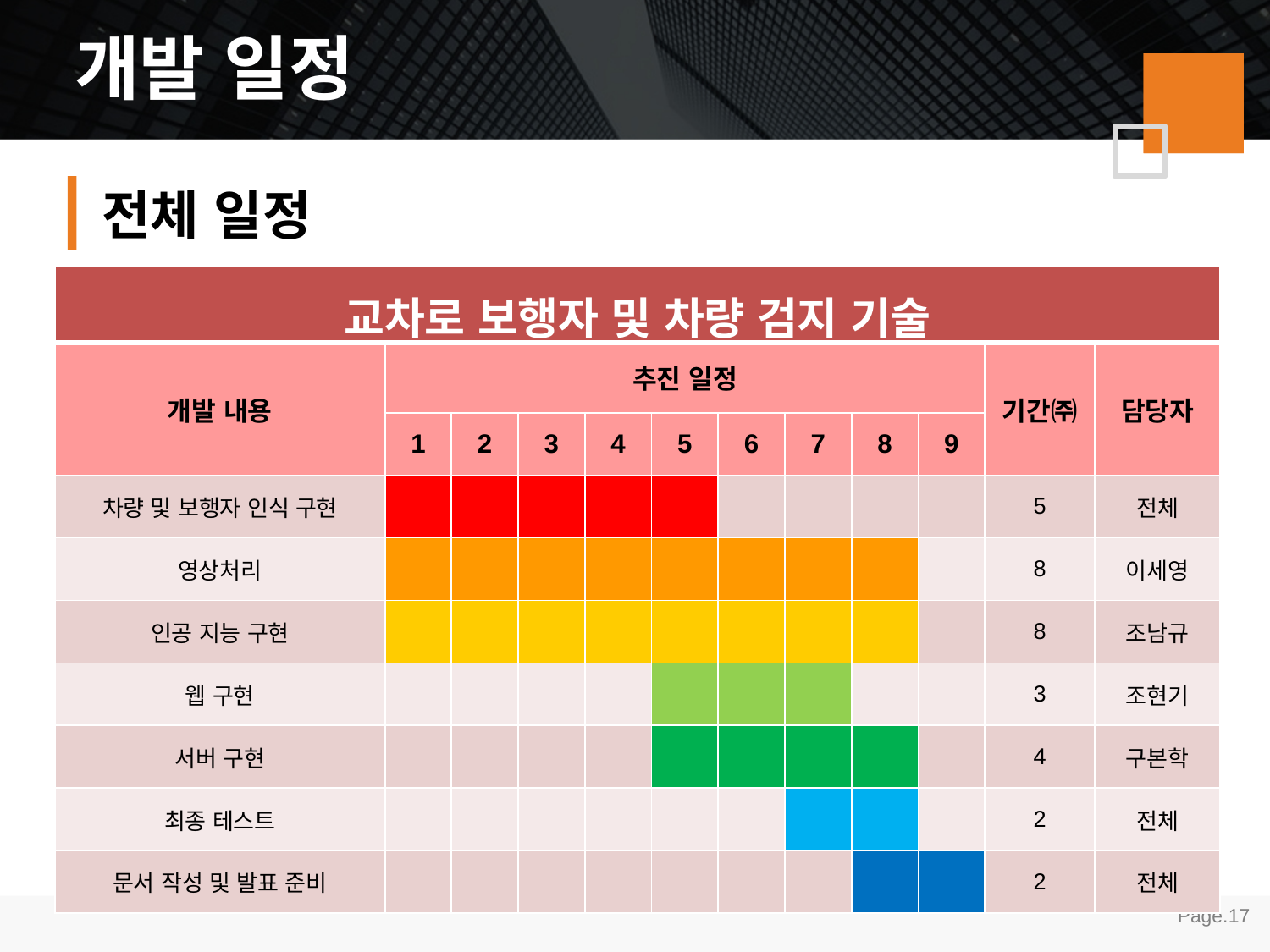

개발 일정
전체 일정

| 교차로 보행자 및 차량 검지 기술 |  |  |  |  |  |  |  |  |  |  |  |
| --- | --- | --- | --- | --- | --- | --- | --- | --- | --- | --- | --- |
| 개발 내용 | 추진 일정 |  |  |  |  |  |  |  |  | 기간㈜ | 담당자 |
|  | 1 | 2 | 3 | 4 | 5 | 6 | 7 | 8 | 9 |  |  |
| 차량 및 보행자 인식 구현 |  |  |  |  |  |  |  |  |  | 5 | 전체 |
| 영상처리 |  |  |  |  |  |  |  |  |  | 8 | 이세영 |
| 인공 지능 구현 |  |  |  |  |  |  |  |  |  | 8 | 조남규 |
| 웹 구현 |  |  |  |  |  |  |  |  |  | 3 | 조현기 |
| 서버 구현 |  |  |  |  |  |  |  |  |  | 4 | 구본학 |
| 최종 테스트 |  |  |  |  |  |  |  |  |  | 2 | 전체 |
| 문서 작성 및 발표 준비 |  |  |  |  |  |  |  |  |  | 2 | 전체 |
Page.17